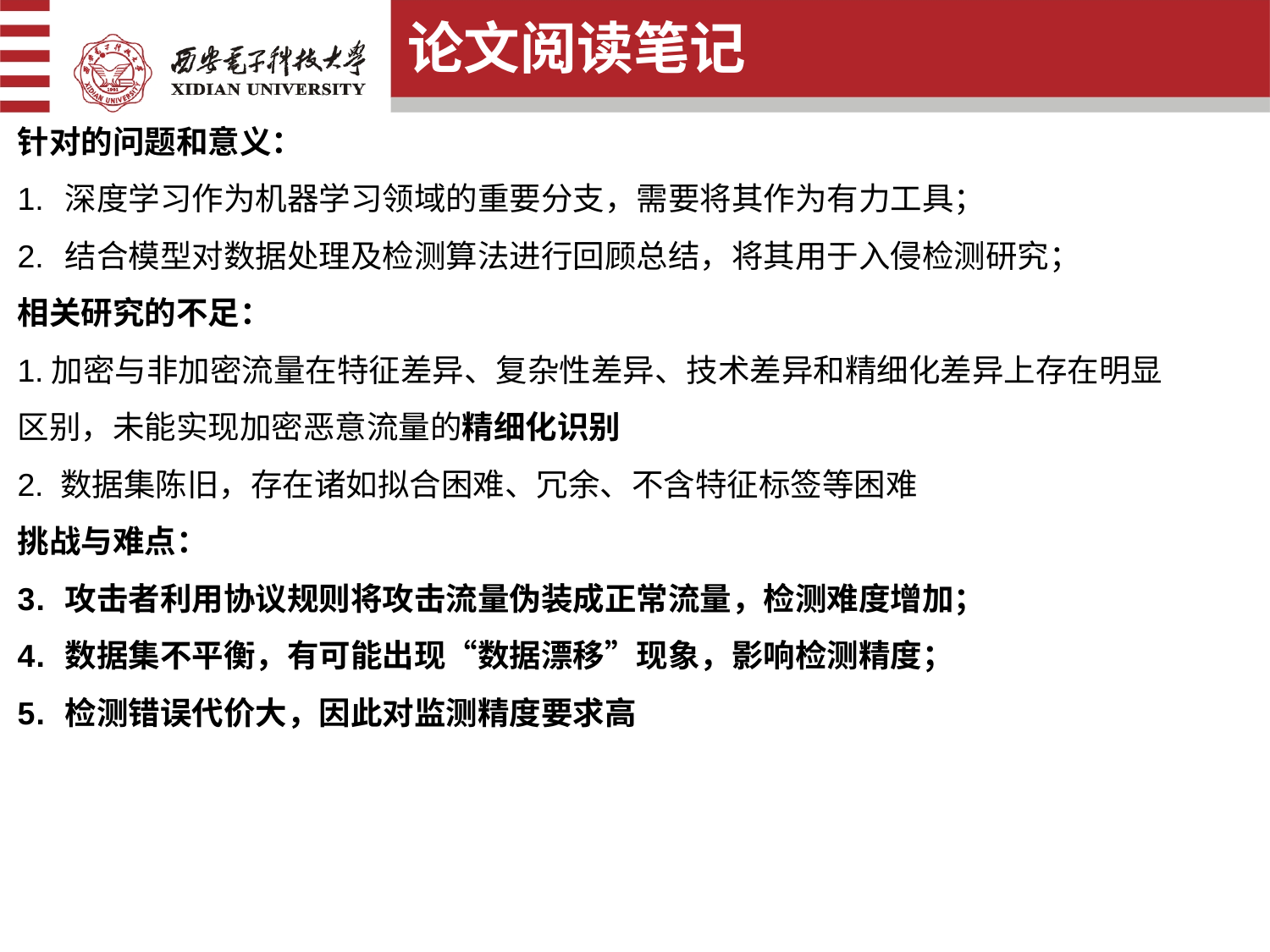

论文阅读笔记
针对的问题和意义：
深度学习作为机器学习领域的重要分支，需要将其作为有力工具；
结合模型对数据处理及检测算法进行回顾总结，将其用于入侵检测研究；
相关研究的不足：
1.加密与非加密流量在特征差异、复杂性差异、技术差异和精细化差异上存在明显区别，未能实现加密恶意流量的精细化识别
2. 数据集陈旧，存在诸如拟合困难、冗余、不含特征标签等困难
挑战与难点：
攻击者利用协议规则将攻击流量伪装成正常流量，检测难度增加；
数据集不平衡，有可能出现“数据漂移”现象，影响检测精度；
检测错误代价大，因此对监测精度要求高